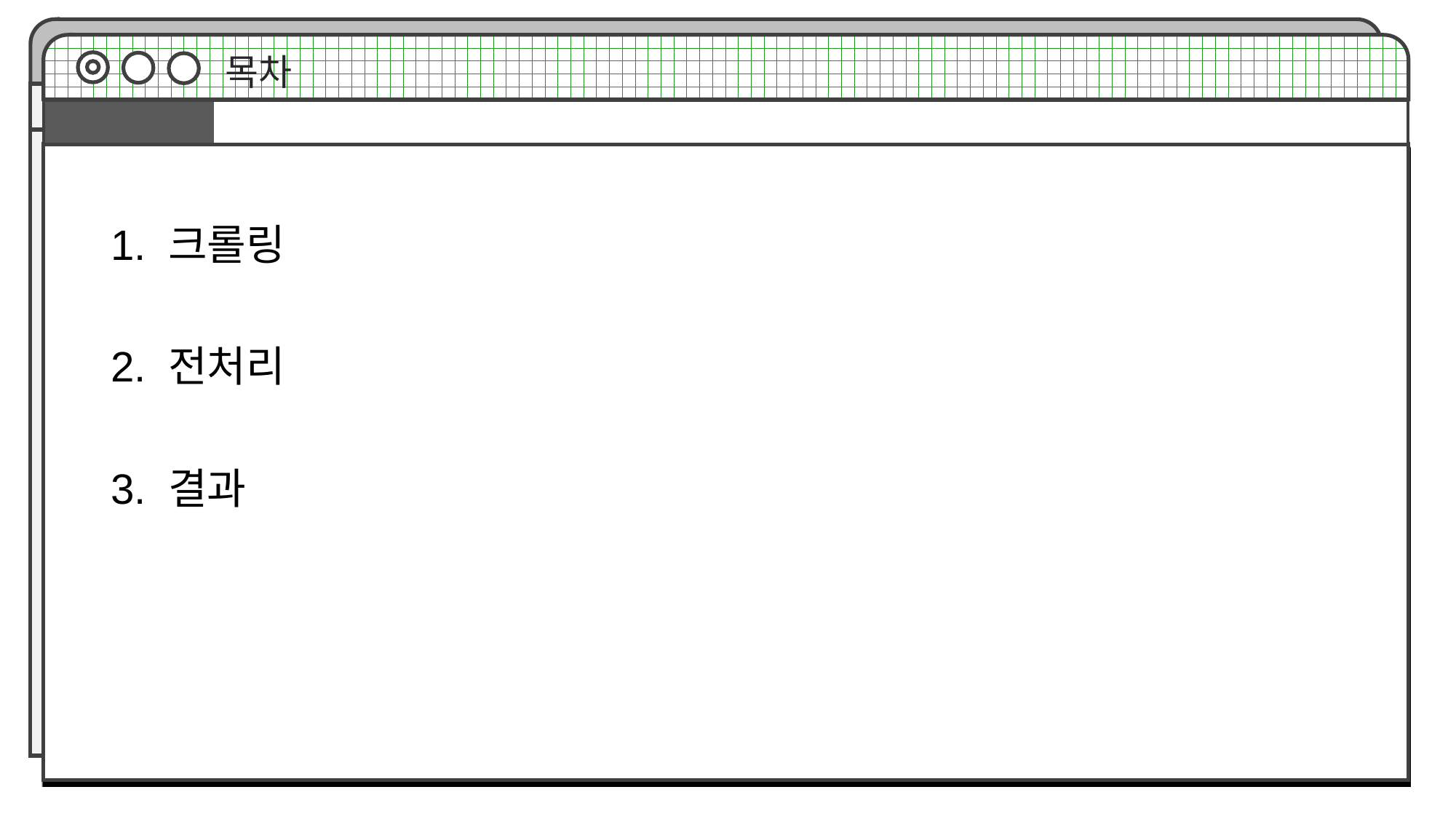

목차

|  |  |  |  |  |  |  |  |
| --- | --- | --- | --- | --- | --- | --- | --- |

1. 크롤링

2. 전처리

3. 결과